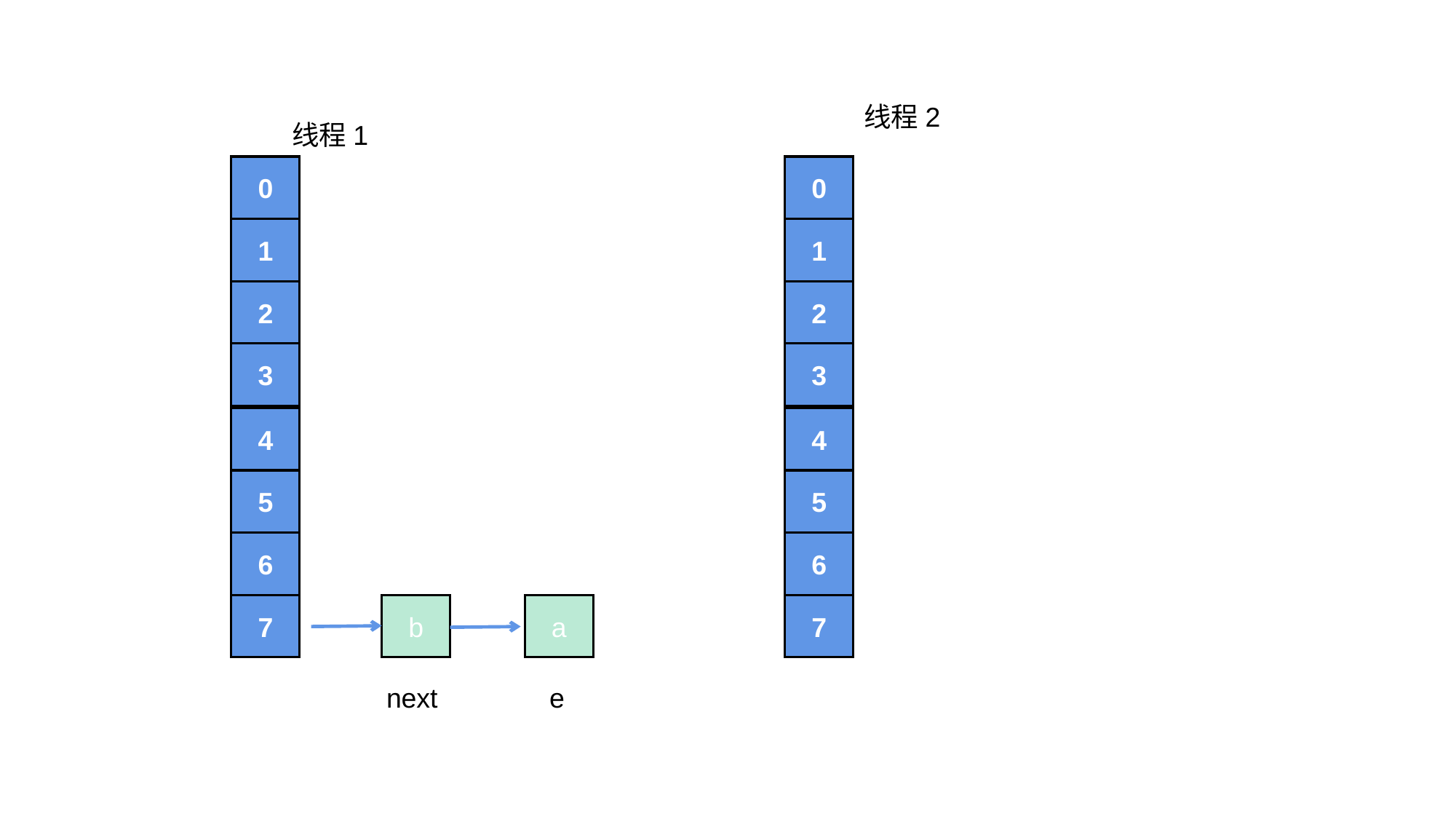

线程2
线程1
0
0
1
1
2
2
3
3
4
4
5
5
6
6
7
b
a
7
next
e